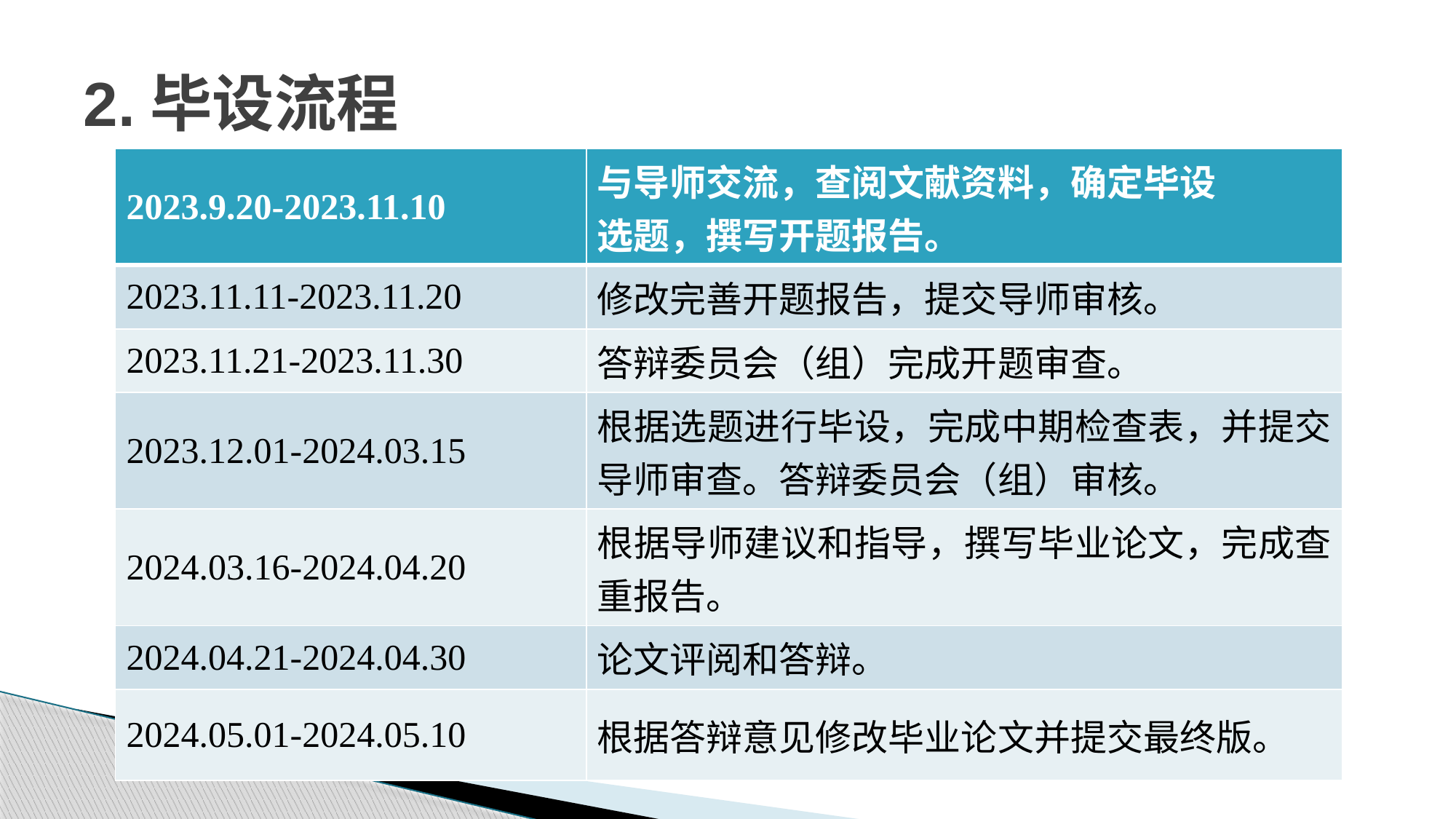

# 2.毕设流程
| 2023.9.20-2023.11.10 | 与导师交流，查阅文献资料，确定毕设 选题，撰写开题报告。 |
| --- | --- |
| 2023.11.11-2023.11.20 | 修改完善开题报告，提交导师审核。 |
| 2023.11.21-2023.11.30 | 答辩委员会（组）完成开题审查。 |
| 2023.12.01-2024.03.15 | 根据选题进行毕设，完成中期检查表，并提交导师审查。答辩委员会（组）审核。 |
| 2024.03.16-2024.04.20 | 根据导师建议和指导，撰写毕业论文，完成查重报告。 |
| 2024.04.21-2024.04.30 | 论文评阅和答辩。 |
| 2024.05.01-2024.05.10 | 根据答辩意见修改毕业论文并提交最终版。 |